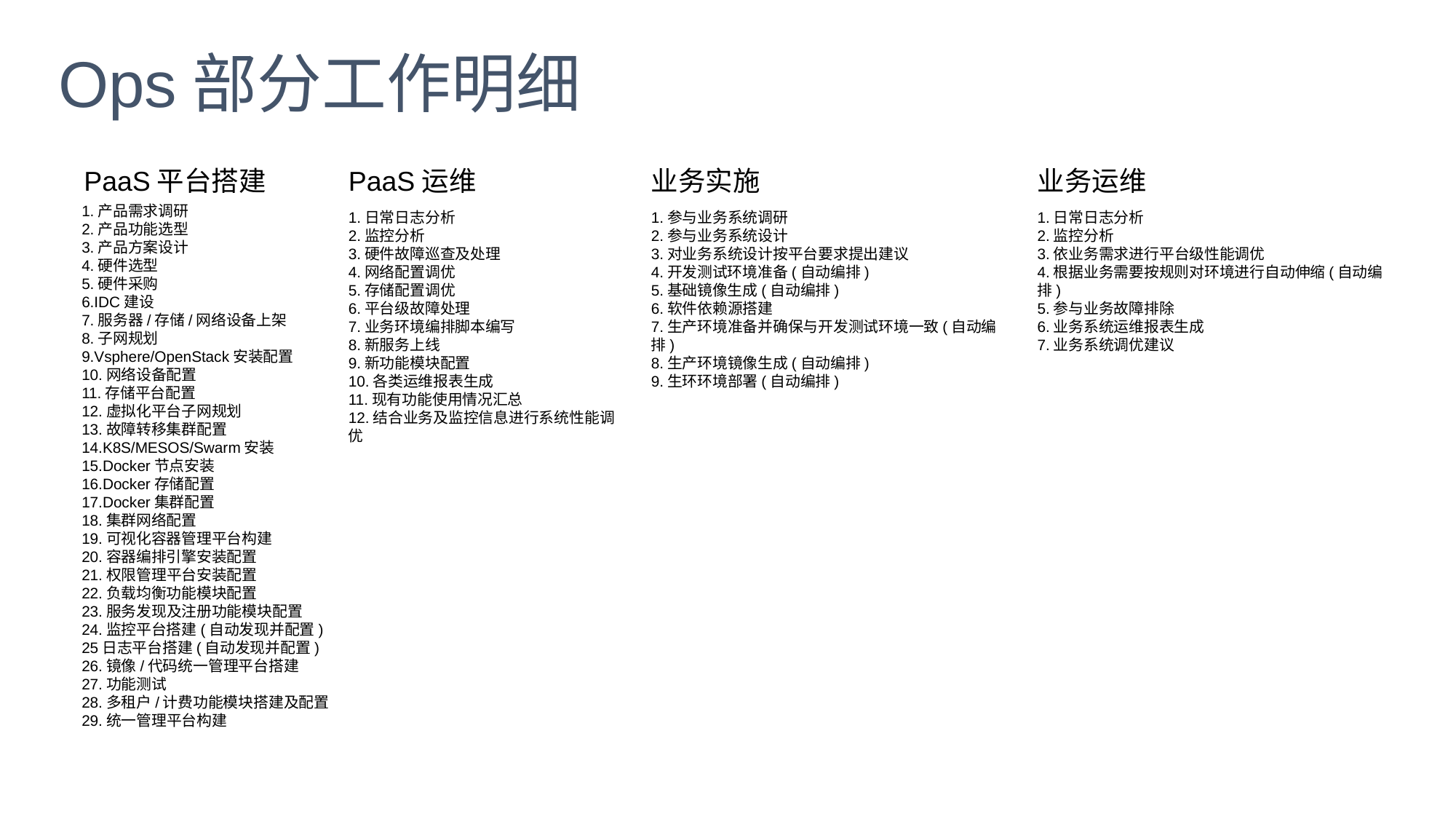

# Ops部分工作明细
PaaS平台搭建
PaaS运维
业务实施
业务运维
1.产品需求调研
2.产品功能选型
3.产品方案设计
4.硬件选型
5.硬件采购
6.IDC建设
7.服务器/存储/网络设备上架
8.子网规划
9.Vsphere/OpenStack安装配置
10.网络设备配置
11.存储平台配置
12.虚拟化平台子网规划
13.故障转移集群配置
14.K8S/MESOS/Swarm安装
15.Docker节点安装
16.Docker存储配置
17.Docker集群配置
18.集群网络配置
19.可视化容器管理平台构建
20.容器编排引擎安装配置
21.权限管理平台安装配置
22.负载均衡功能模块配置
23.服务发现及注册功能模块配置
24.监控平台搭建(自动发现并配置)
25日志平台搭建(自动发现并配置)
26.镜像/代码统一管理平台搭建
27.功能测试
28.多租户/计费功能模块搭建及配置
29.统一管理平台构建
1.参与业务系统调研
2.参与业务系统设计
3.对业务系统设计按平台要求提出建议
4.开发测试环境准备(自动编排)
5.基础镜像生成(自动编排)
6.软件依赖源搭建
7.生产环境准备并确保与开发测试环境一致(自动编排)
8.生产环境镜像生成(自动编排)
9.生环环境部署(自动编排)
1.日常日志分析
2.监控分析
3.硬件故障巡查及处理
4.网络配置调优
5.存储配置调优
6.平台级故障处理
7.业务环境编排脚本编写
8.新服务上线
9.新功能模块配置
10.各类运维报表生成
11.现有功能使用情况汇总
12.结合业务及监控信息进行系统性能调优
1.日常日志分析
2.监控分析
3.依业务需求进行平台级性能调优
4.根据业务需要按规则对环境进行自动伸缩(自动编排)
5.参与业务故障排除
6.业务系统运维报表生成
7.业务系统调优建议